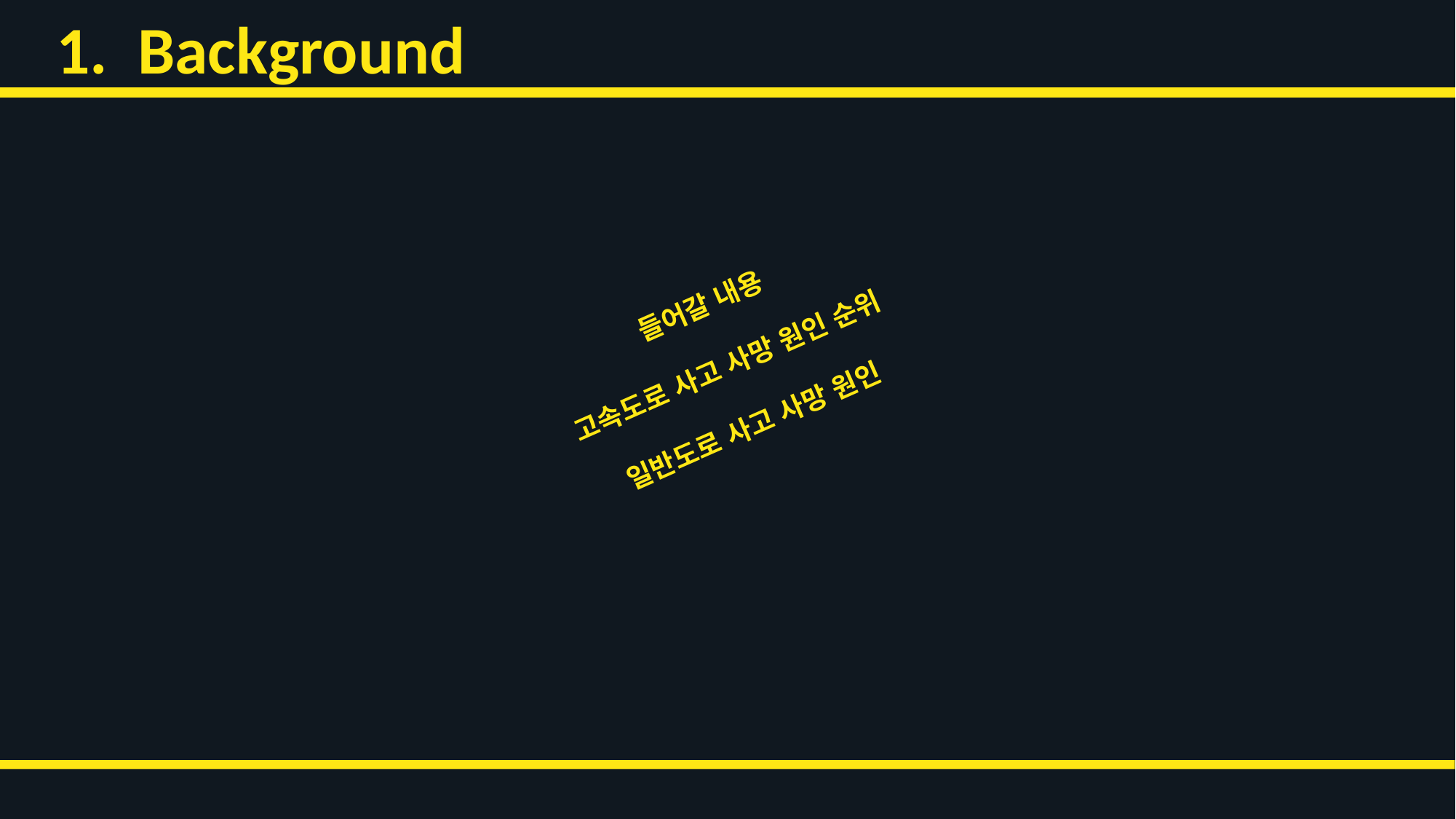

1.  Background

들어갈 내용

고속도로 사고 사망 원인 순위

일반도로 사고 사망 원인